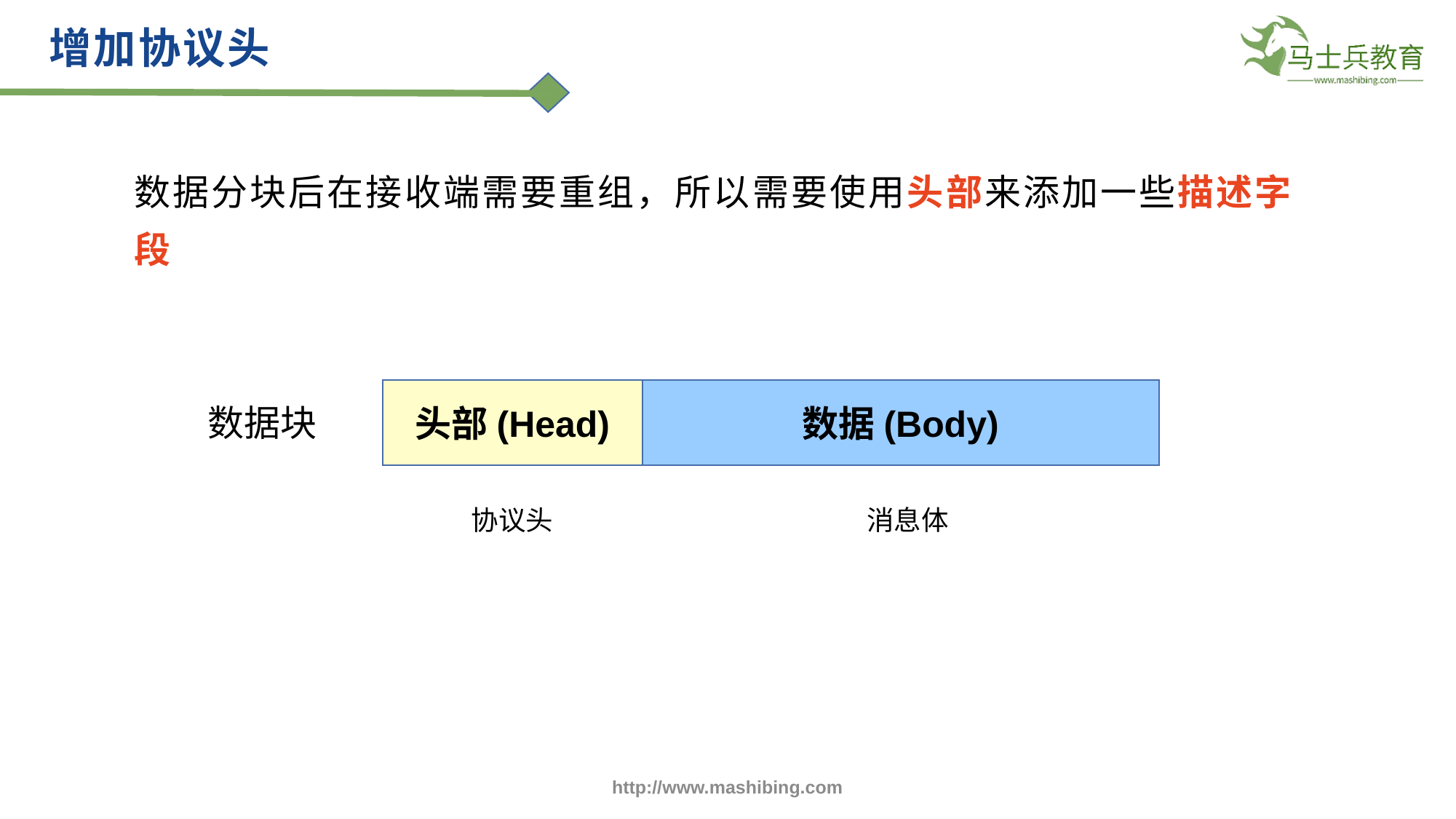

增加协议头
数据分块后在接收端需要重组，所以需要使用头部来添加一些描述字段
头部(Head)
数据(Body)
数据块
协议头
消息体